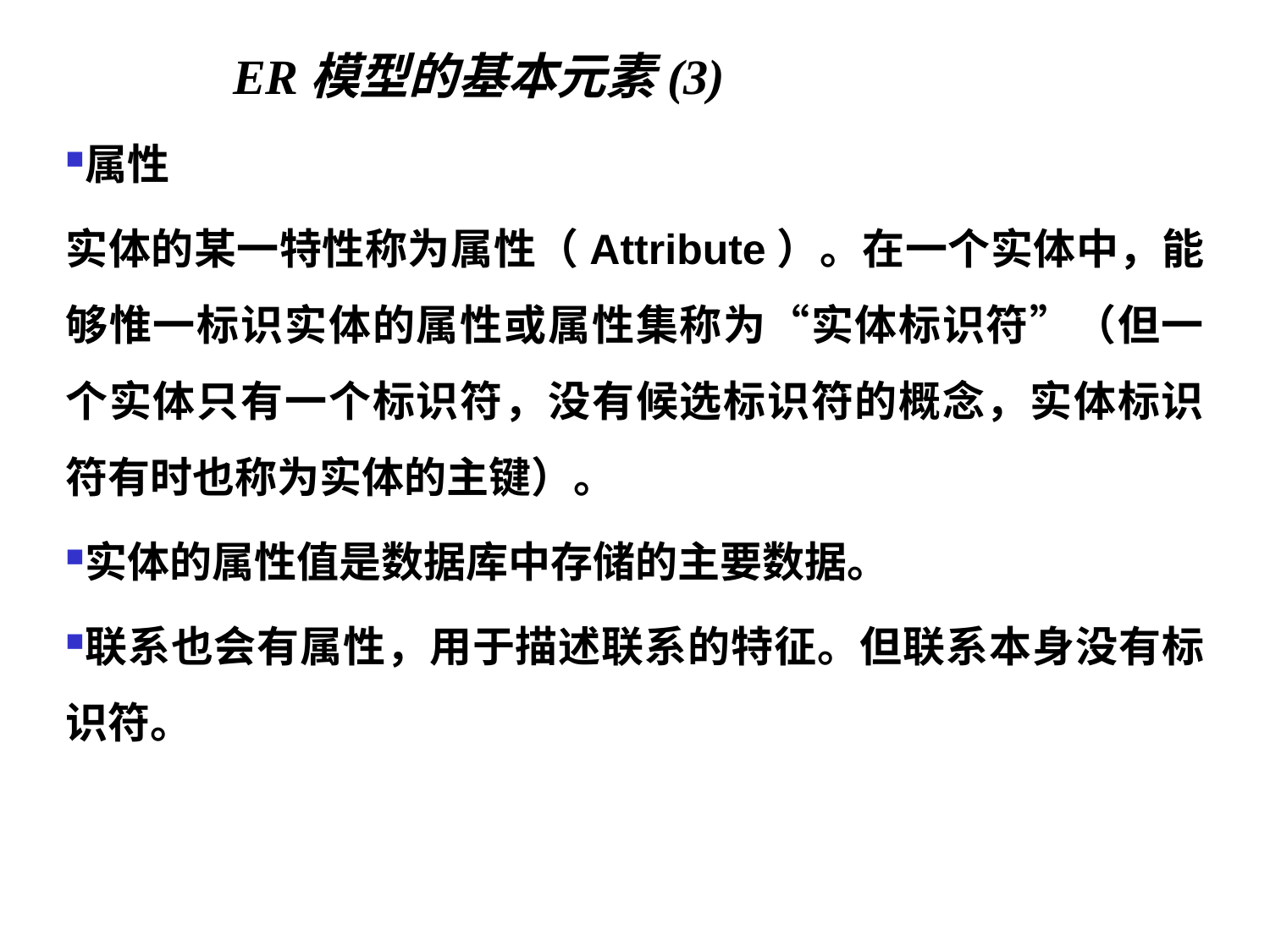

ER模型的基本元素(3)
属性
实体的某一特性称为属性（Attribute）。在一个实体中，能够惟一标识实体的属性或属性集称为“实体标识符”（但一个实体只有一个标识符，没有候选标识符的概念，实体标识符有时也称为实体的主键）。
实体的属性值是数据库中存储的主要数据。
联系也会有属性，用于描述联系的特征。但联系本身没有标识符。